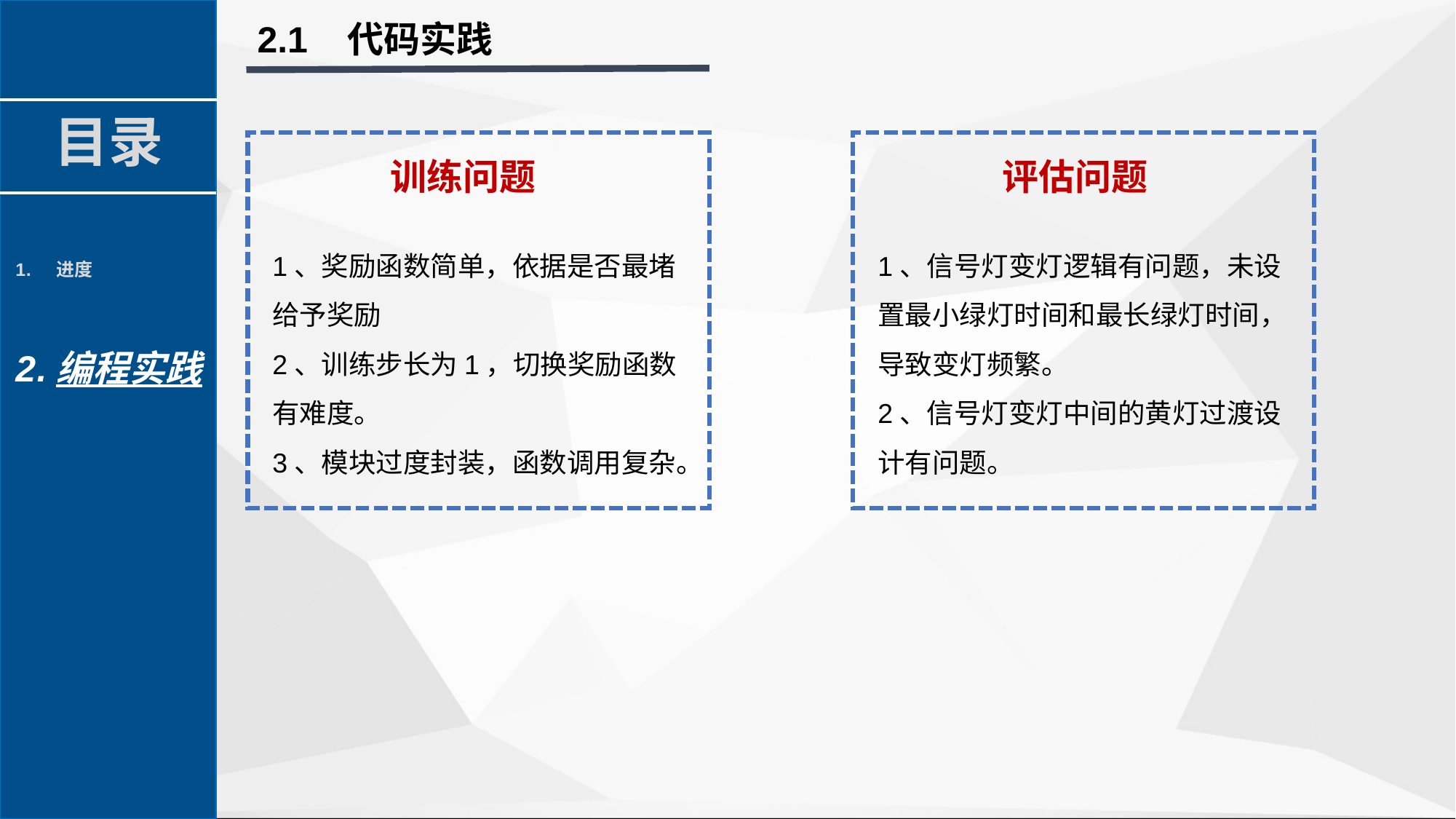

2.1   代码实践
目录

训练问题
评估问题
进度
编程实践

1、奖励函数简单，依据是否最堵给予奖励
2、训练步长为1，切换奖励函数有难度。
3、模块过度封装，函数调用复杂。

1、信号灯变灯逻辑有问题，未设置最小绿灯时间和最长绿灯时间，导致变灯频繁。
2、信号灯变灯中间的黄灯过渡设计有问题。